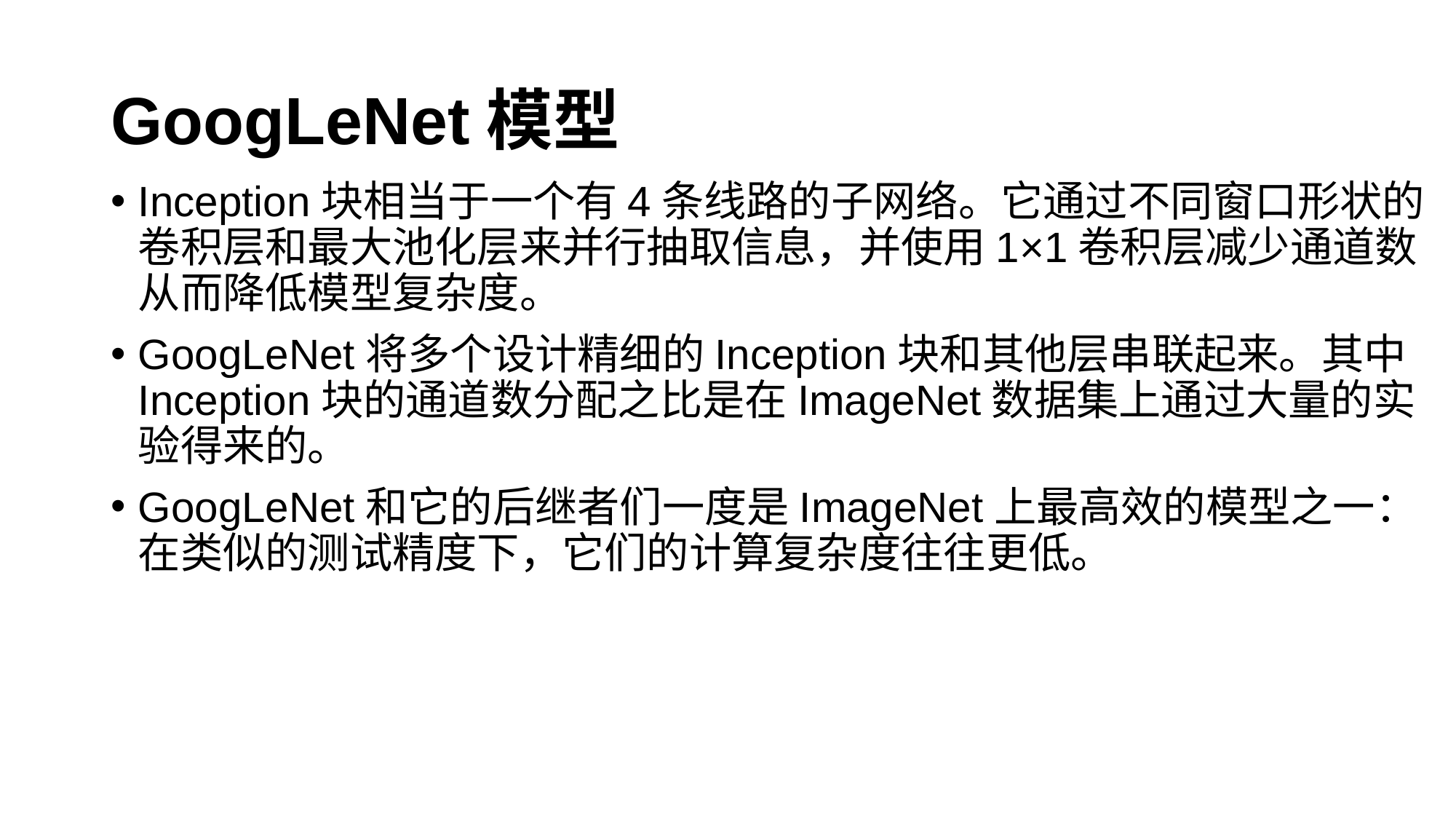

# GoogLeNet模型
Inception块相当于一个有4条线路的子网络。它通过不同窗口形状的卷积层和最大池化层来并行抽取信息，并使用1×1卷积层减少通道数从而降低模型复杂度。
GoogLeNet将多个设计精细的Inception块和其他层串联起来。其中Inception块的通道数分配之比是在ImageNet数据集上通过大量的实验得来的。
GoogLeNet和它的后继者们一度是ImageNet上最高效的模型之一：在类似的测试精度下，它们的计算复杂度往往更低。